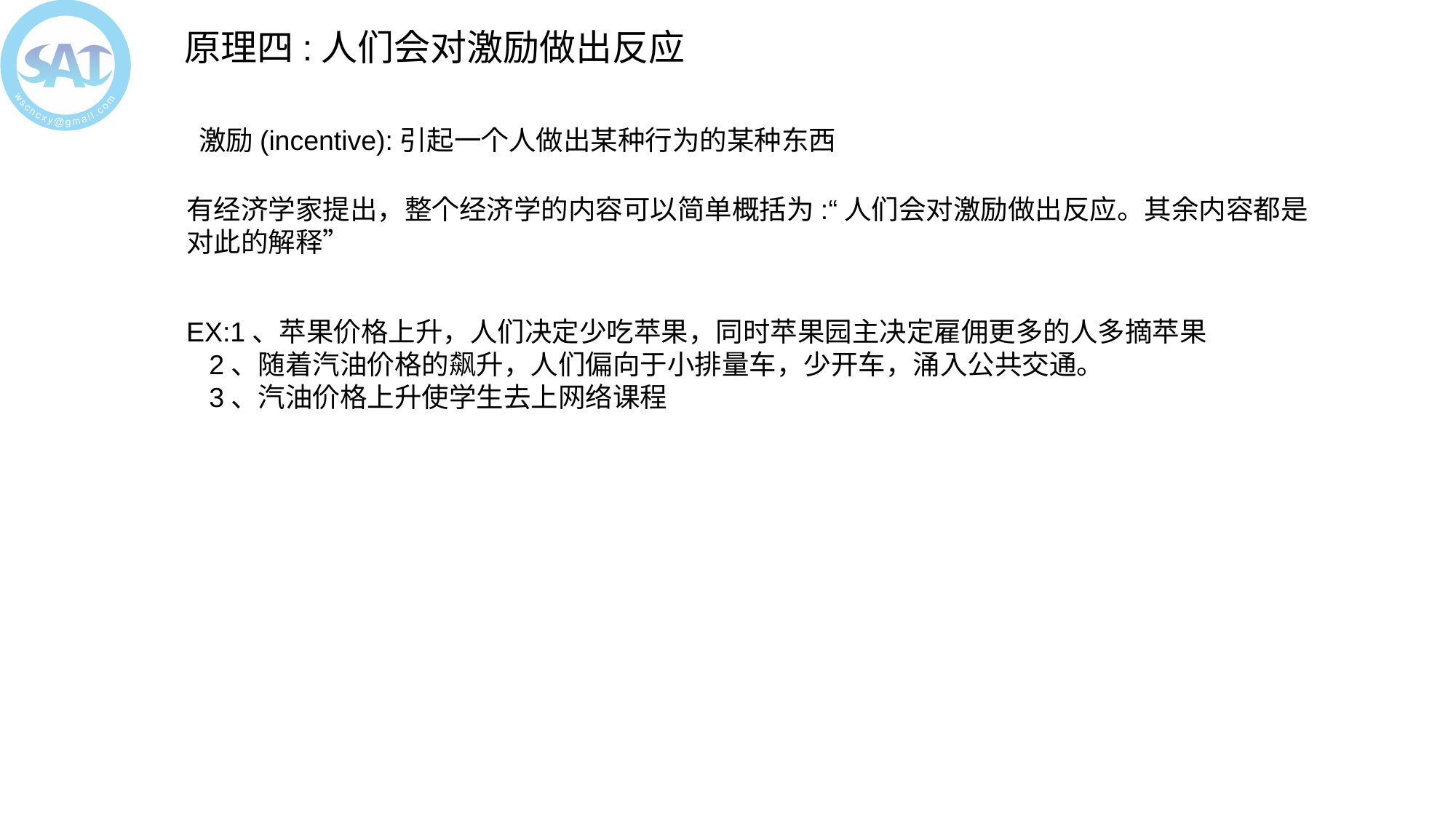

原理四:人们会对激励做出反应
激励(incentive):引起一个人做出某种行为的某种东西
有经济学家提出，整个经济学的内容可以简单概括为:“人们会对激励做出反应。其余内容都是对此的解释”
EX:1、苹果价格上升，人们决定少吃苹果，同时苹果园主决定雇佣更多的人多摘苹果
   2、随着汽油价格的飙升，人们偏向于小排量车，少开车，涌入公共交通。
   3、汽油价格上升使学生去上网络课程